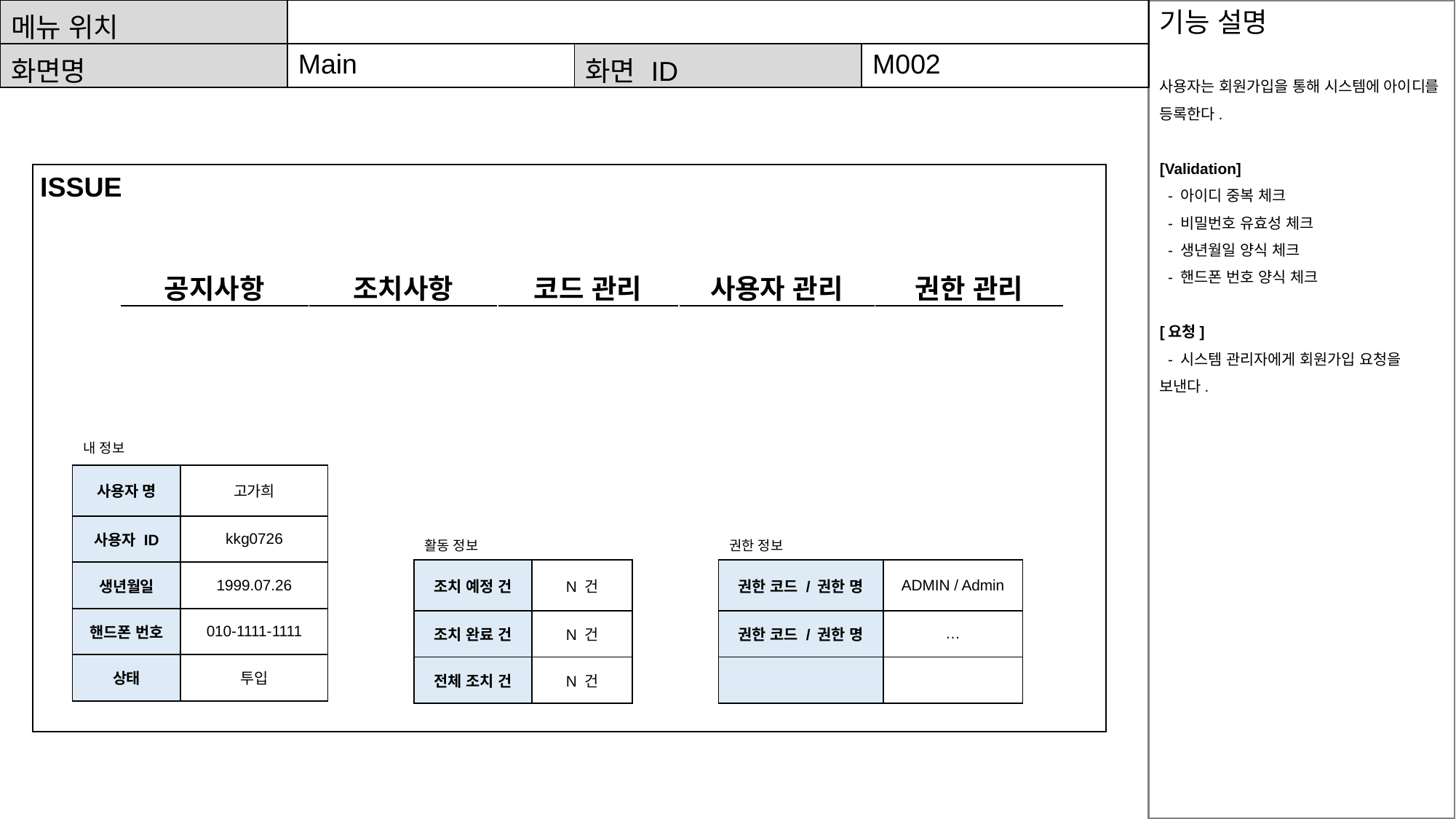

| 메뉴 위치 |  |  |  |
| --- | --- | --- | --- |
| 화면명 | Main | 화면 ID | M002 |
기능 설명

사용자는 회원가입을 통해 시스템에 아이디를 등록한다.

[Validation]
  - 아이디 중복 체크
  - 비밀번호 유효성 체크
  - 생년월일 양식 체크
  - 핸드폰 번호 양식 체크
[요청]
  - 시스템 관리자에게 회원가입 요청을 보낸다.

ISSUE
| 공지사항 | 조치사항 | 코드 관리 | 사용자 관리 | 권한 관리 |
| --- | --- | --- | --- | --- |
내 정보
| 사용자 명 | 고가희 |
| --- | --- |
| 사용자 ID | kkg0726 |
| 생년월일 | 1999.07.26 |
| 핸드폰 번호 | 010-1111-1111 |
| 상태 | 투입 |
활동 정보
권한 정보
| 조치 예정 건 | N 건 |
| --- | --- |
| 조치 완료 건 | N 건 |
| 전체 조치 건 | N 건 |
| 권한 코드 / 권한 명 | ADMIN / Admin |
| --- | --- |
| 권한 코드 / 권한 명 | … |
|  |  |